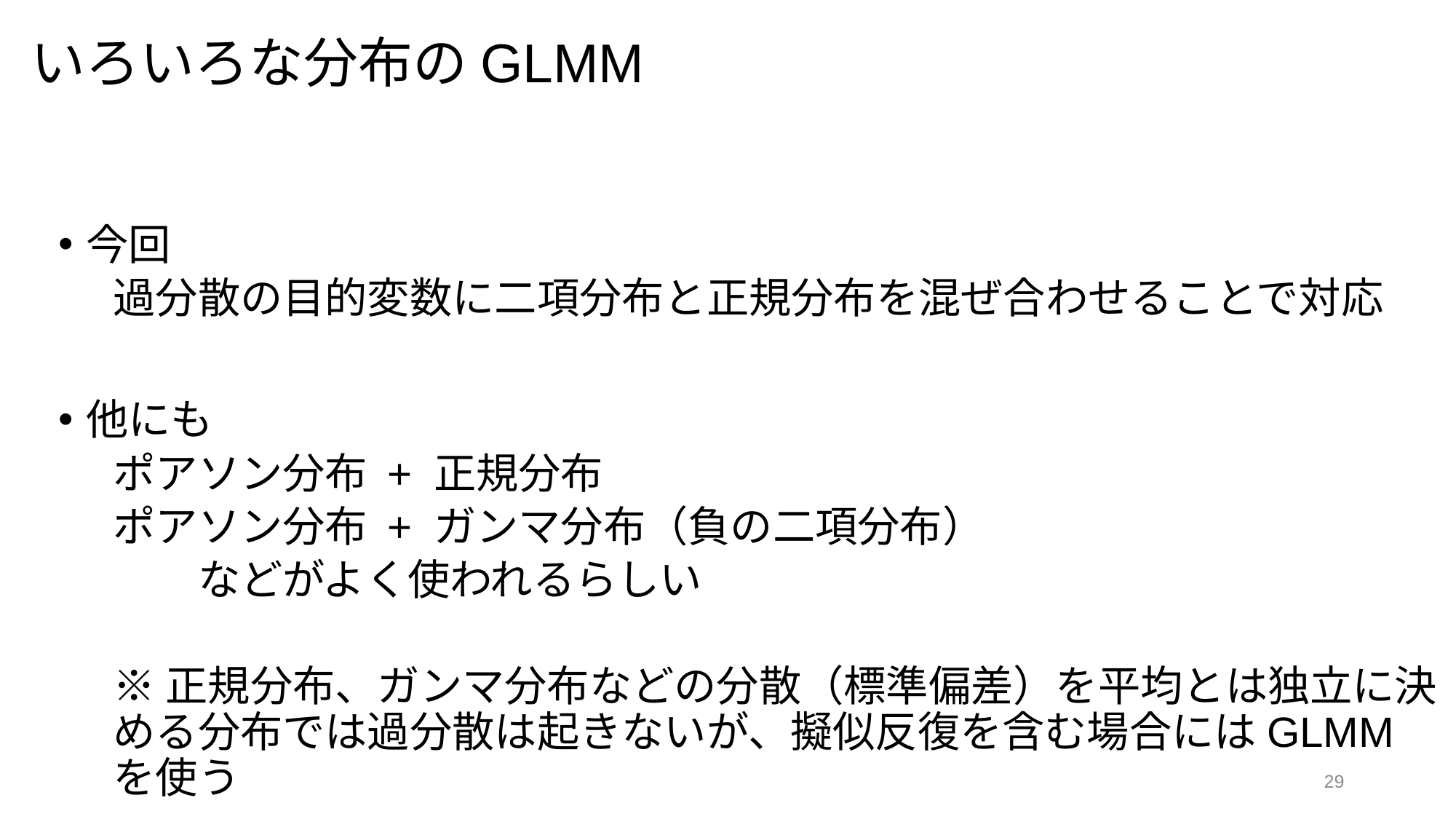

# いろいろな分布のGLMM
今回
過分散の目的変数に二項分布と正規分布を混ぜ合わせることで対応

他にも
ポアソン分布 + 正規分布
ポアソン分布 + ガンマ分布（負の二項分布）
　　などがよく使われるらしい

※正規分布、ガンマ分布などの分散（標準偏差）を平均とは独立に決める分布では過分散は起きないが、擬似反復を含む場合にはGLMMを使う

29